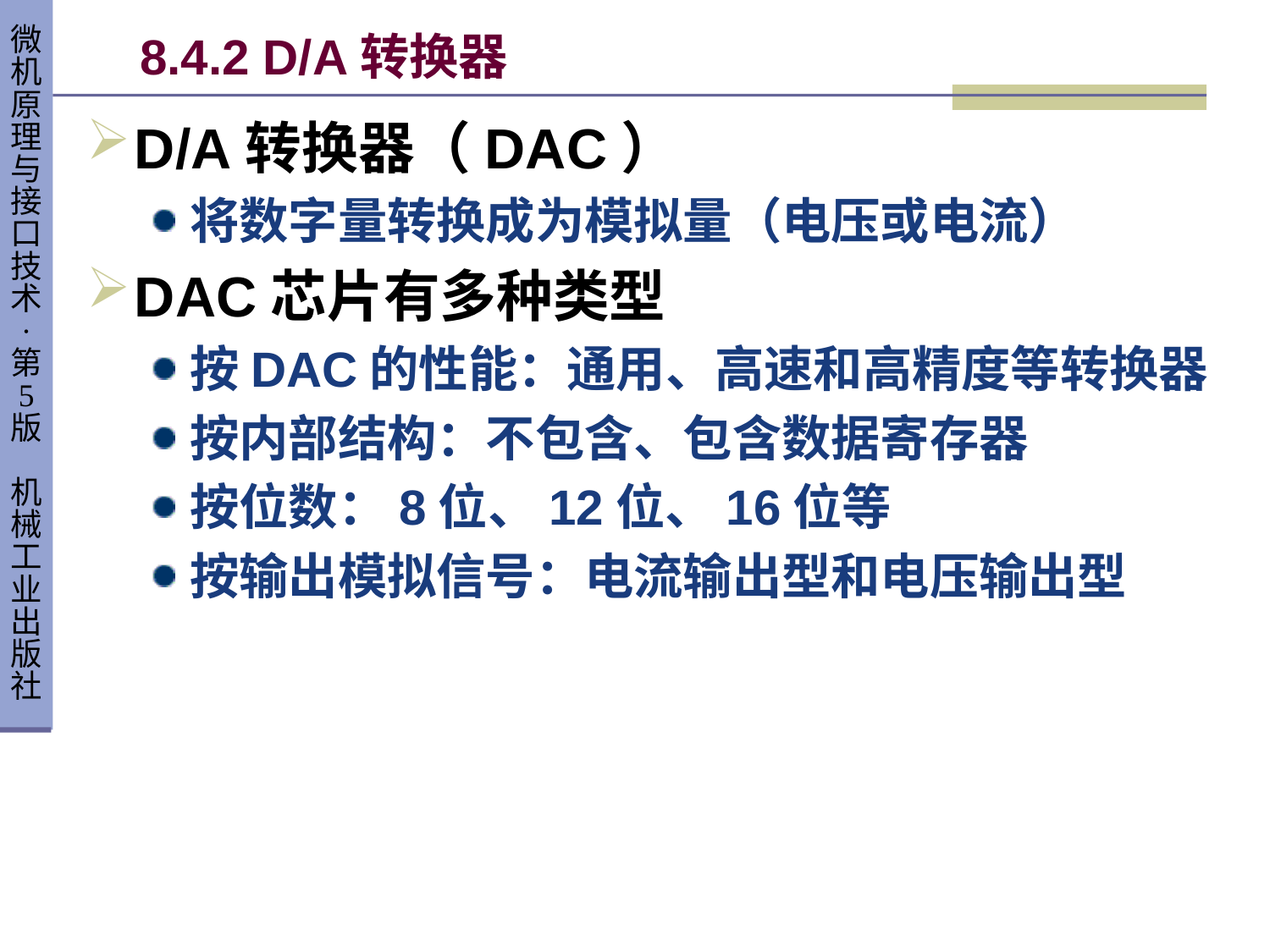

# 8.4.2 D/A转换器
D/A转换器（DAC）
将数字量转换成为模拟量（电压或电流）
DAC芯片有多种类型
按DAC的性能：通用、高速和高精度等转换器
按内部结构：不包含、包含数据寄存器
按位数：8位、12位、16位等
按输出模拟信号：电流输出型和电压输出型